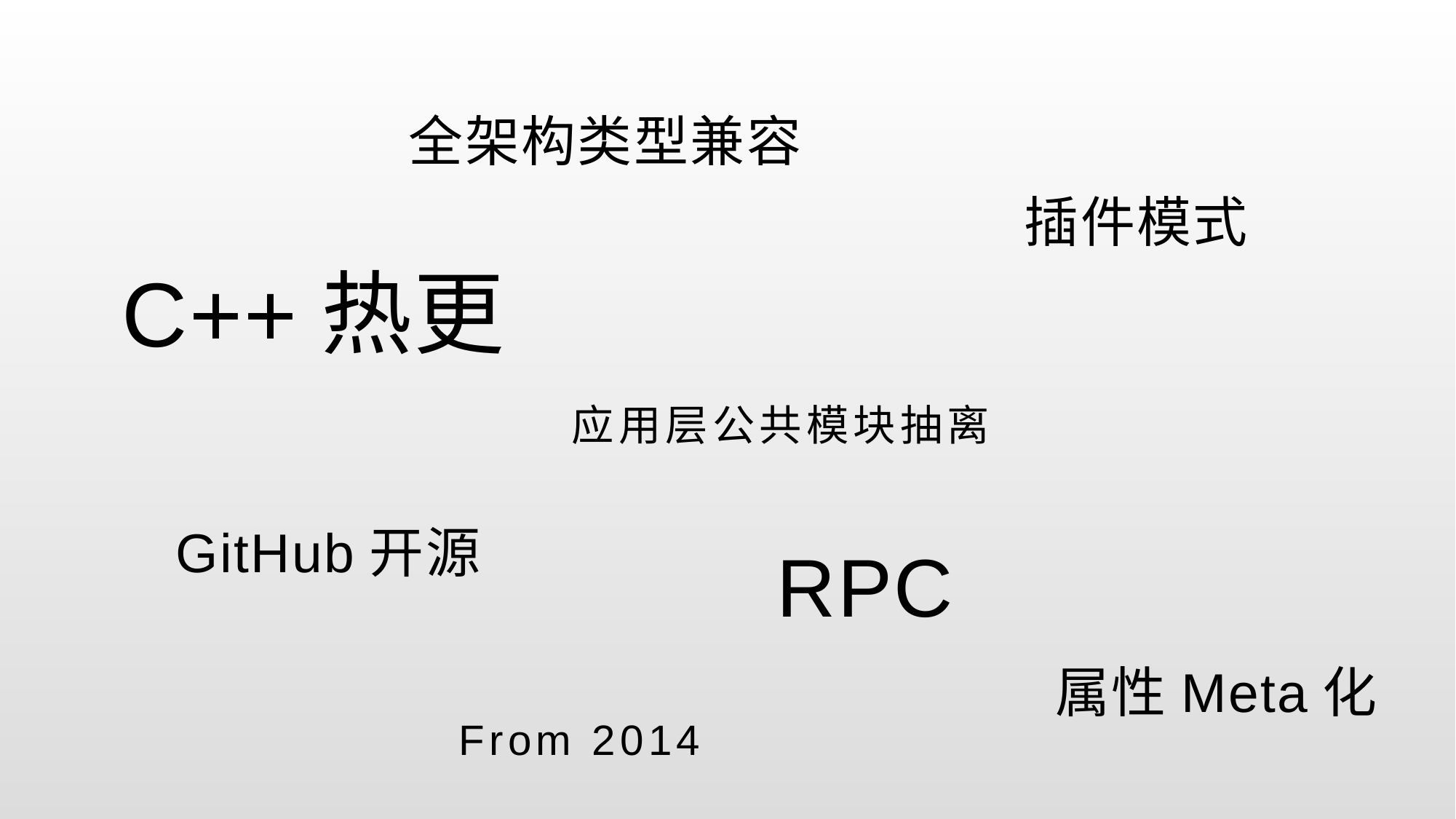

# 全架构类型兼容
插件模式
C++热更
应用层公共模块抽离
GitHub开源
RPC
属性Meta化
From 2014